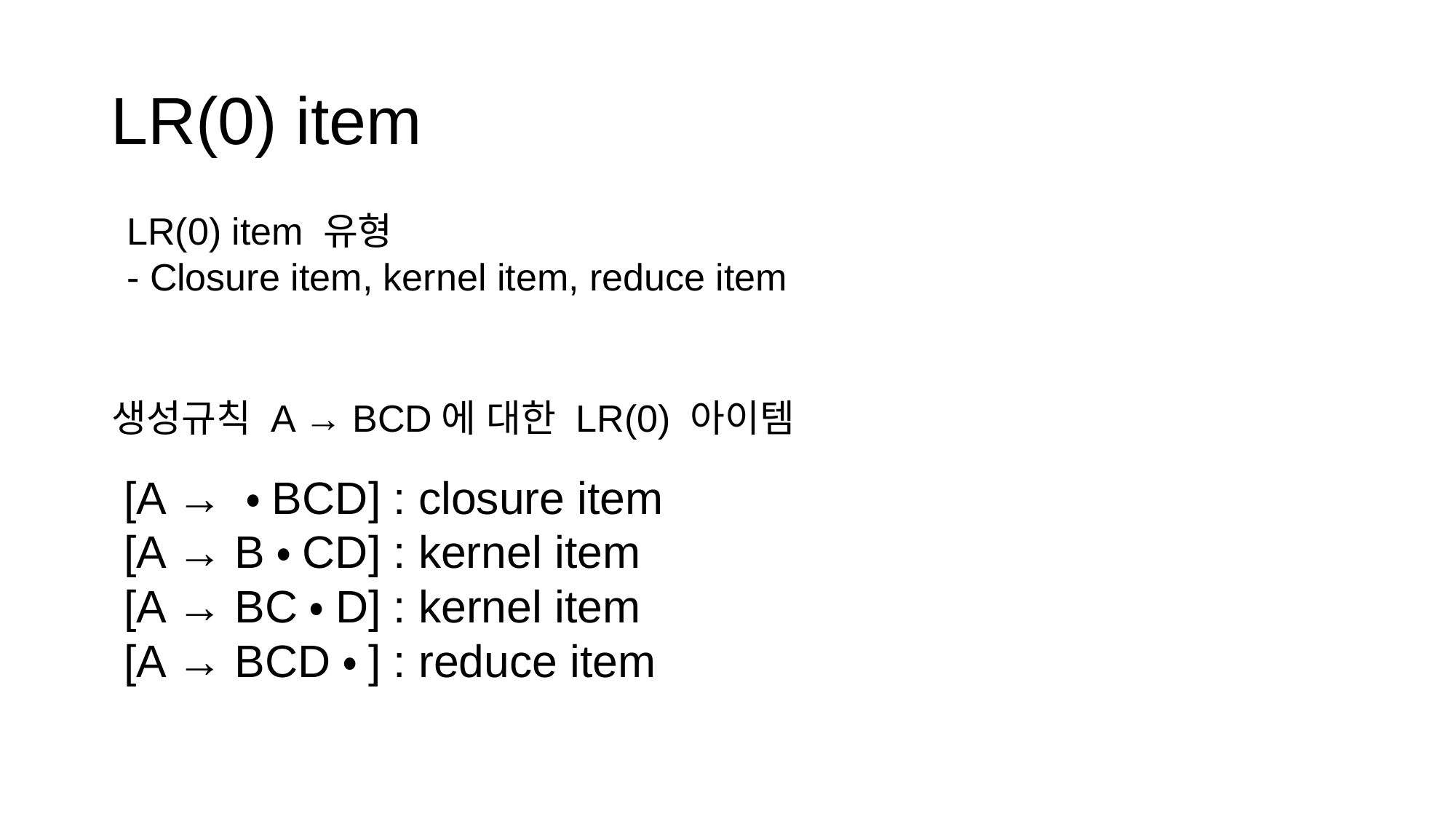

# LR(0) item
LR(0) item 유형
- Closure item, kernel item, reduce item
생성규칙 A → BCD에 대한 LR(0) 아이템
[A → ・BCD] : closure item
[A → B・CD] : kernel item
[A → BC・D] : kernel item
[A → BCD・] : reduce item